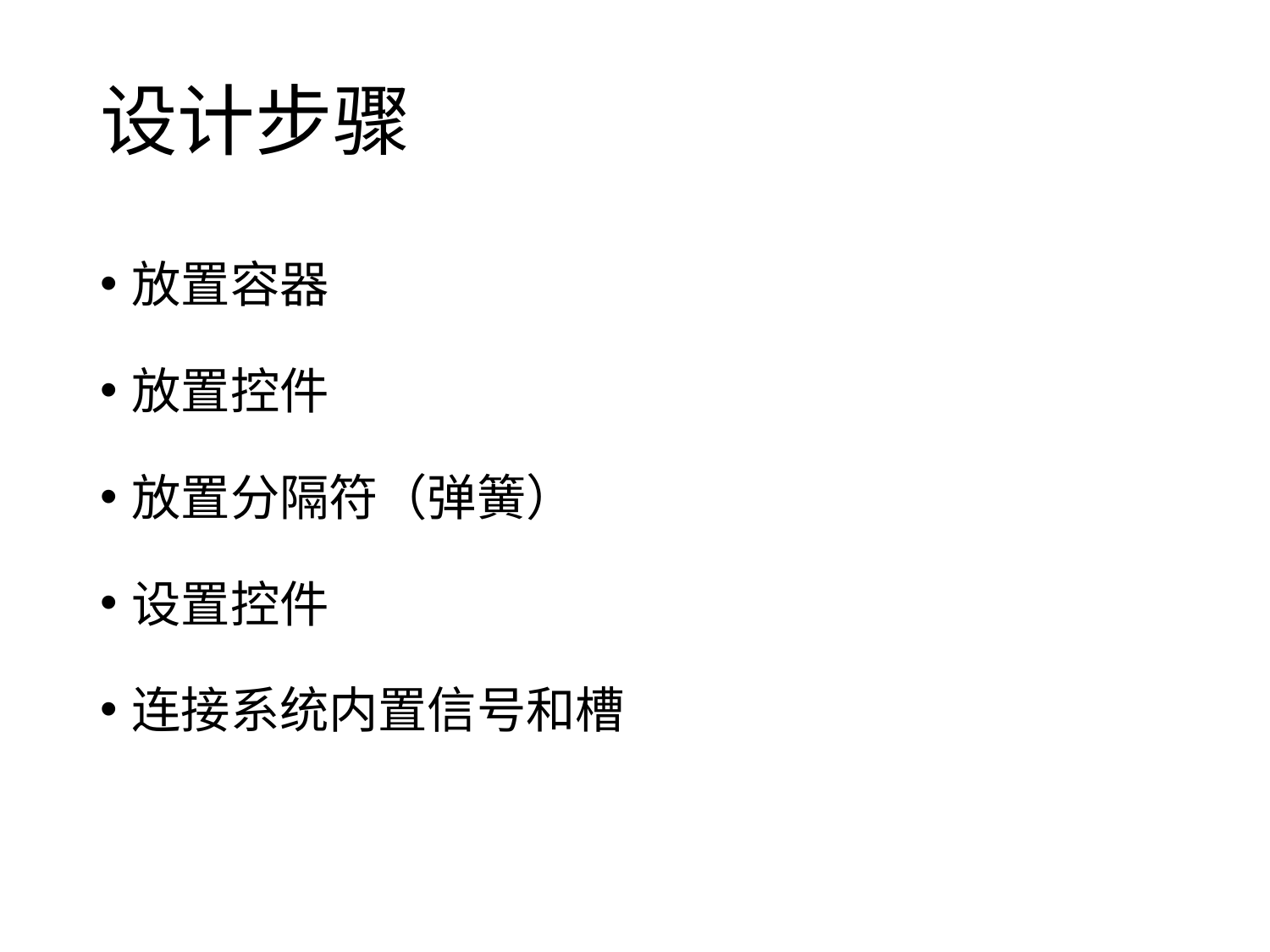

# 设计步骤
放置容器
放置控件
放置分隔符（弹簧）
设置控件
连接系统内置信号和槽